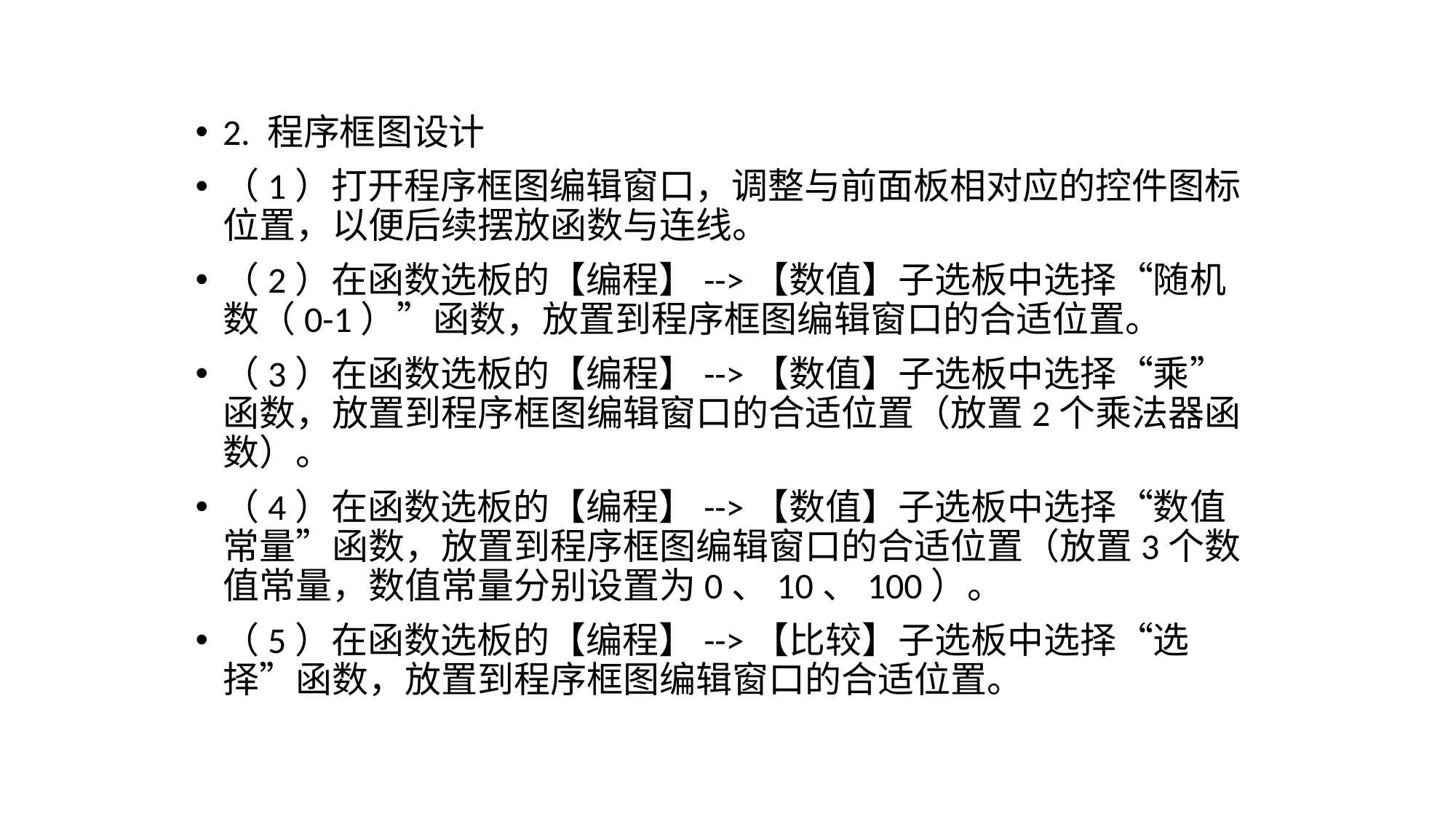

2. 程序框图设计
（1）打开程序框图编辑窗口，调整与前面板相对应的控件图标位置，以便后续摆放函数与连线。
（2）在函数选板的【编程】-->【数值】子选板中选择“随机数（0-1）”函数，放置到程序框图编辑窗口的合适位置。
（3）在函数选板的【编程】-->【数值】子选板中选择“乘”函数，放置到程序框图编辑窗口的合适位置（放置2个乘法器函数）。
（4）在函数选板的【编程】-->【数值】子选板中选择“数值常量”函数，放置到程序框图编辑窗口的合适位置（放置3个数值常量，数值常量分别设置为0、10、100）。
（5）在函数选板的【编程】-->【比较】子选板中选择“选择”函数，放置到程序框图编辑窗口的合适位置。